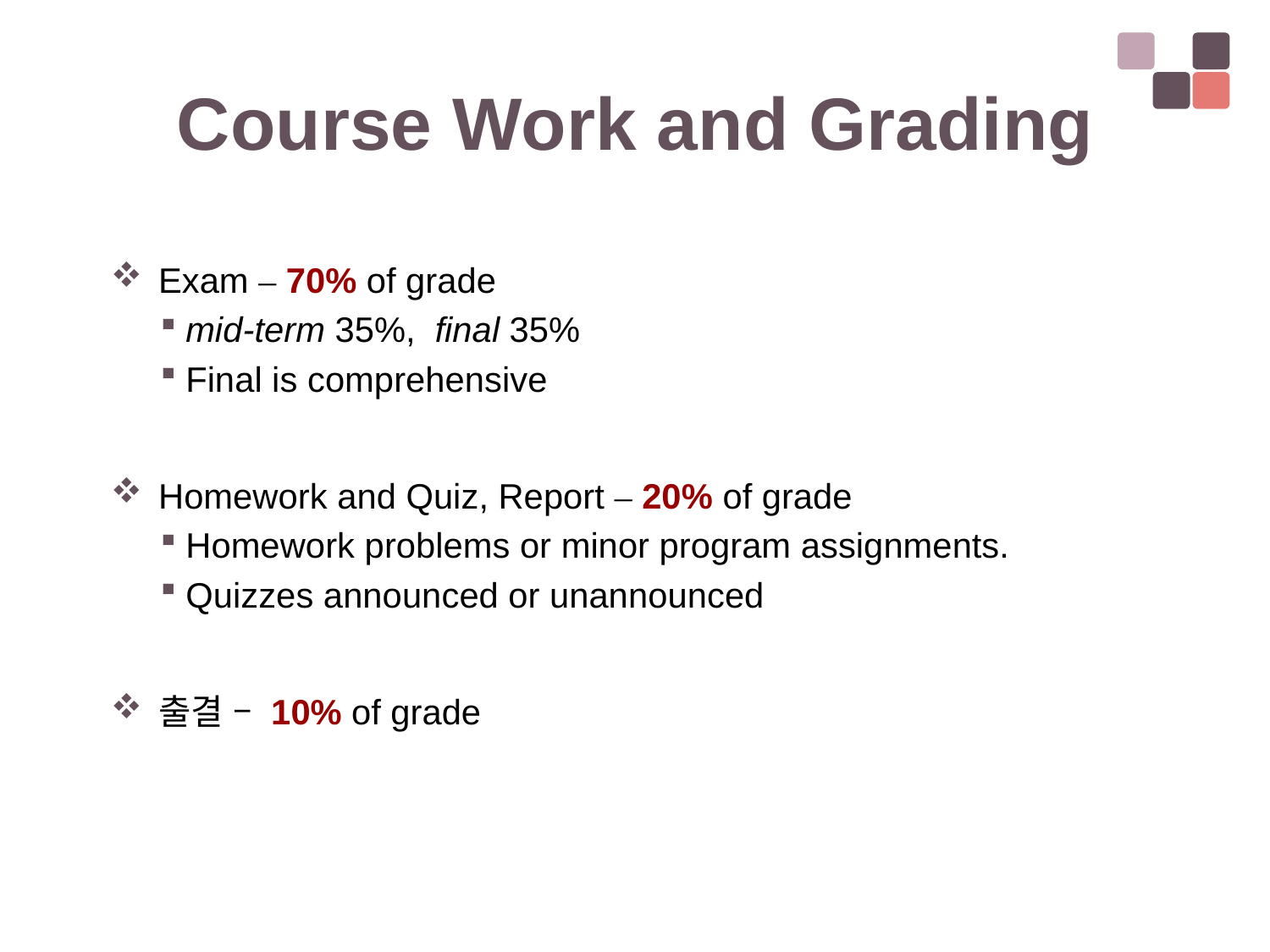

# Course Work and Grading
Exam – 70% of grade
mid-term 35%,  final 35%
Final is comprehensive

Homework and Quiz, Report – 20% of grade
Homework problems or minor program assignments.
Quizzes announced or unannounced

출결 – 10% of grade